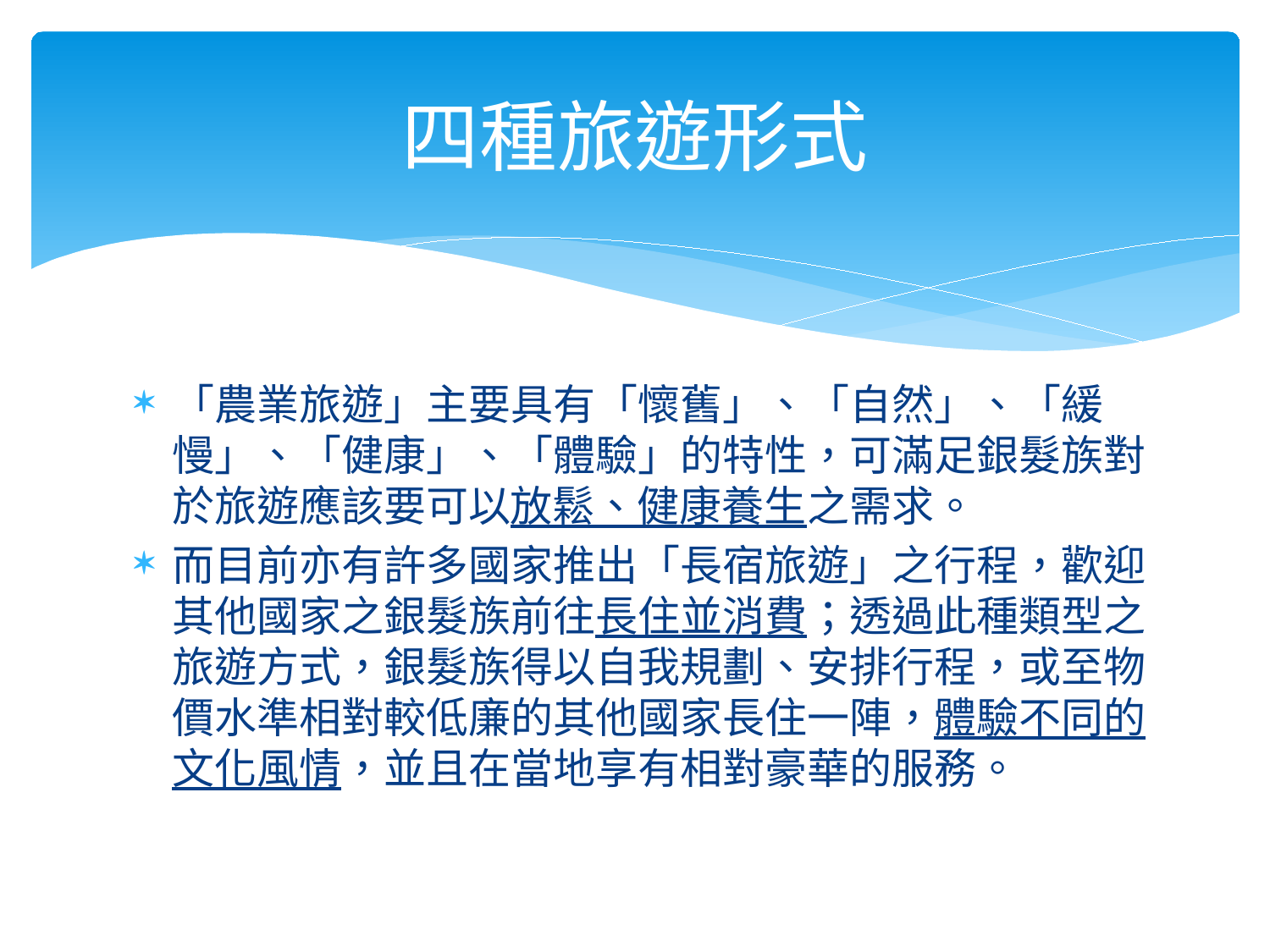

# 四種旅遊形式
「農業旅遊」主要具有「懷舊」、「自然」、「緩慢」、「健康」、「體驗」的特性，可滿足銀髮族對於旅遊應該要可以放鬆、健康養生之需求。
而目前亦有許多國家推出「長宿旅遊」之行程，歡迎其他國家之銀髮族前往長住並消費；透過此種類型之旅遊方式，銀髮族得以自我規劃、安排行程，或至物價水準相對較低廉的其他國家長住一陣，體驗不同的文化風情，並且在當地享有相對豪華的服務。